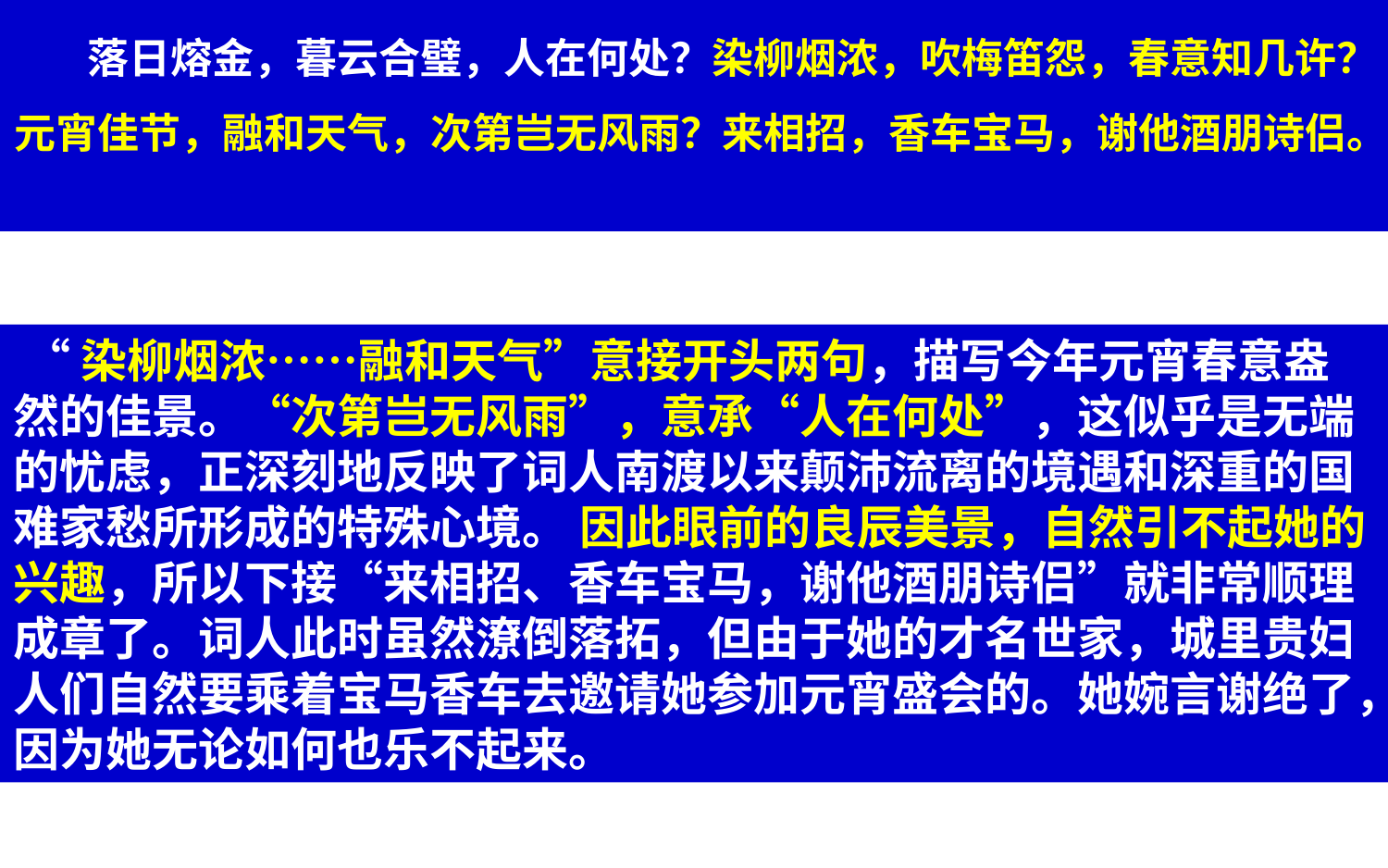

落日熔金，暮云合璧，人在何处？染柳烟浓，吹梅笛怨，春意知几许？元宵佳节，融和天气，次第岂无风雨？来相招，香车宝马，谢他酒朋诗侣。
 “染柳烟浓……融和天气”意接开头两句，描写今年元宵春意盎然的佳景。“次第岂无风雨”，意承“人在何处”，这似乎是无端的忧虑，正深刻地反映了词人南渡以来颠沛流离的境遇和深重的国难家愁所形成的特殊心境。 因此眼前的良辰美景，自然引不起她的兴趣，所以下接“来相招、香车宝马，谢他酒朋诗侣”就非常顺理成章了。词人此时虽然潦倒落拓，但由于她的才名世家，城里贵妇人们自然要乘着宝马香车去邀请她参加元宵盛会的。她婉言谢绝了，因为她无论如何也乐不起来。